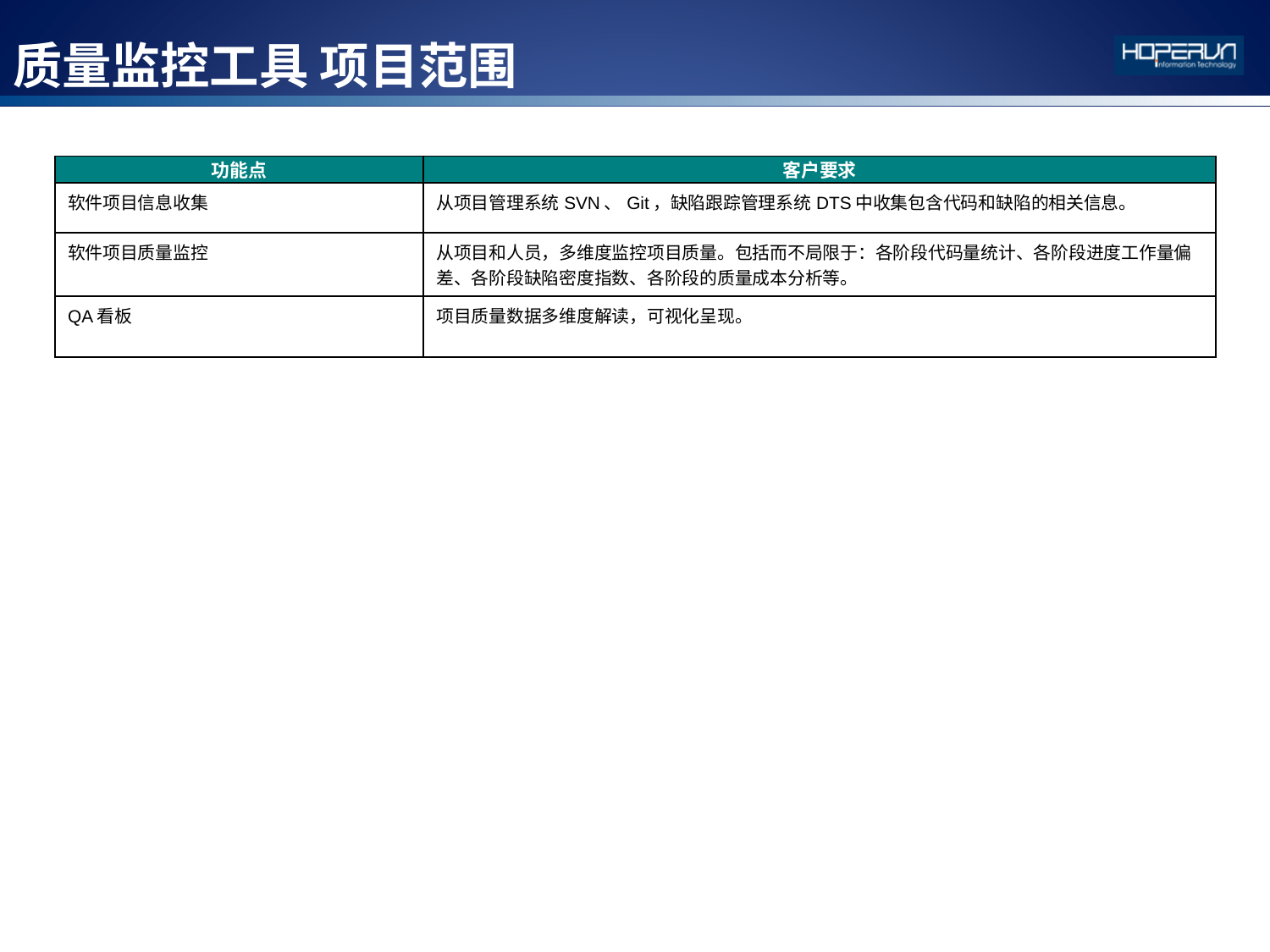

# 质量监控工具 项目范围

| 功能点 | 客户要求 |
| --- | --- |
| 软件项目信息收集 | 从项目管理系统SVN、Git，缺陷跟踪管理系统DTS中收集包含代码和缺陷的相关信息。 |
| 软件项目质量监控 | 从项目和人员，多维度监控项目质量。包括而不局限于：各阶段代码量统计、各阶段进度工作量偏差、各阶段缺陷密度指数、各阶段的质量成本分析等。 |
| QA看板 | 项目质量数据多维度解读，可视化呈现。 |